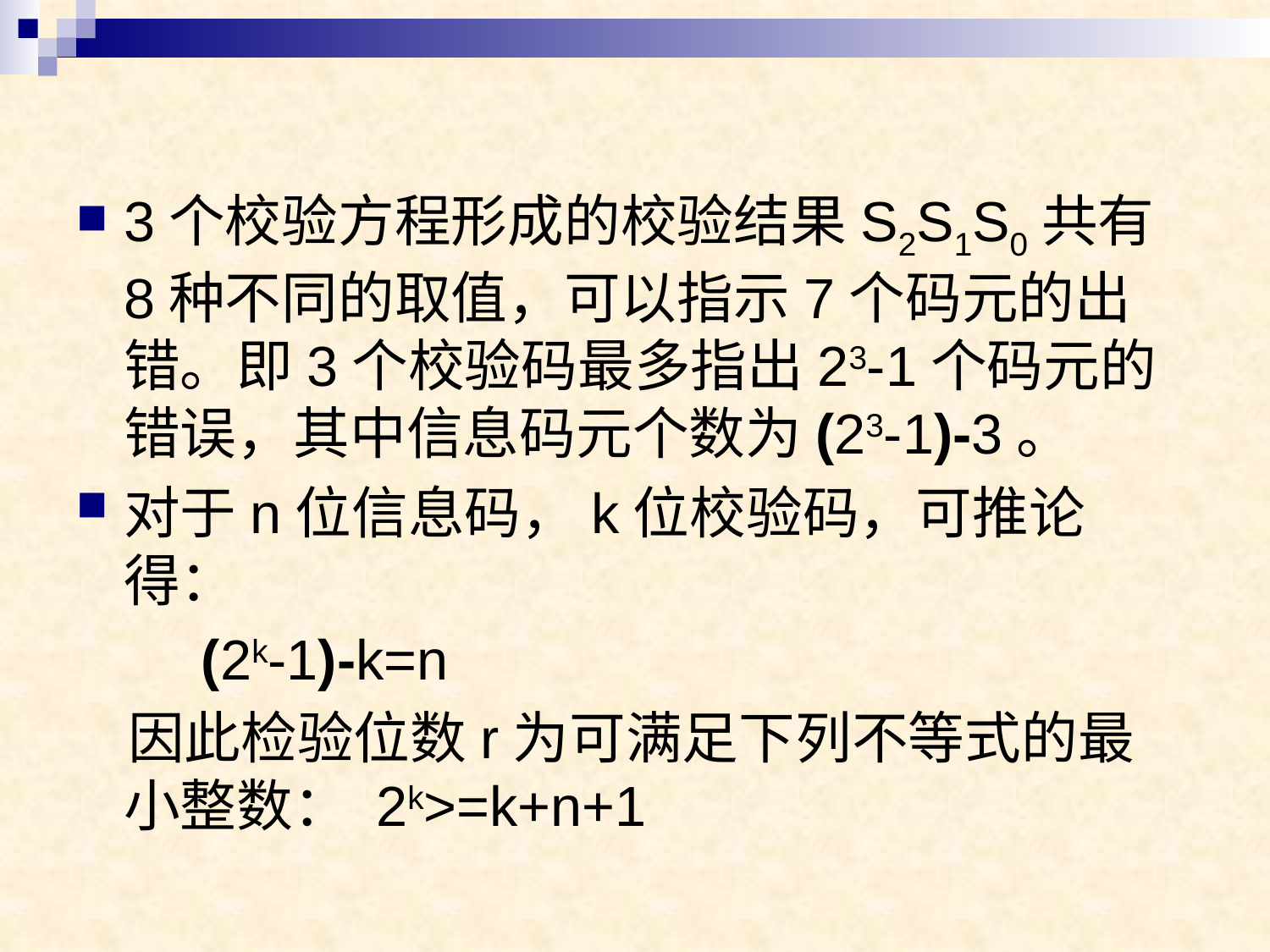

3个校验方程形成的校验结果S2S1S0共有8种不同的取值，可以指示7个码元的出错。即3个校验码最多指出23-1个码元的错误，其中信息码元个数为(23-1)-3。
对于n位信息码，k位校验码，可推论得：
        (2k-1)-k=n
   因此检验位数r为可满足下列不等式的最小整数： 2k>=k+n+1